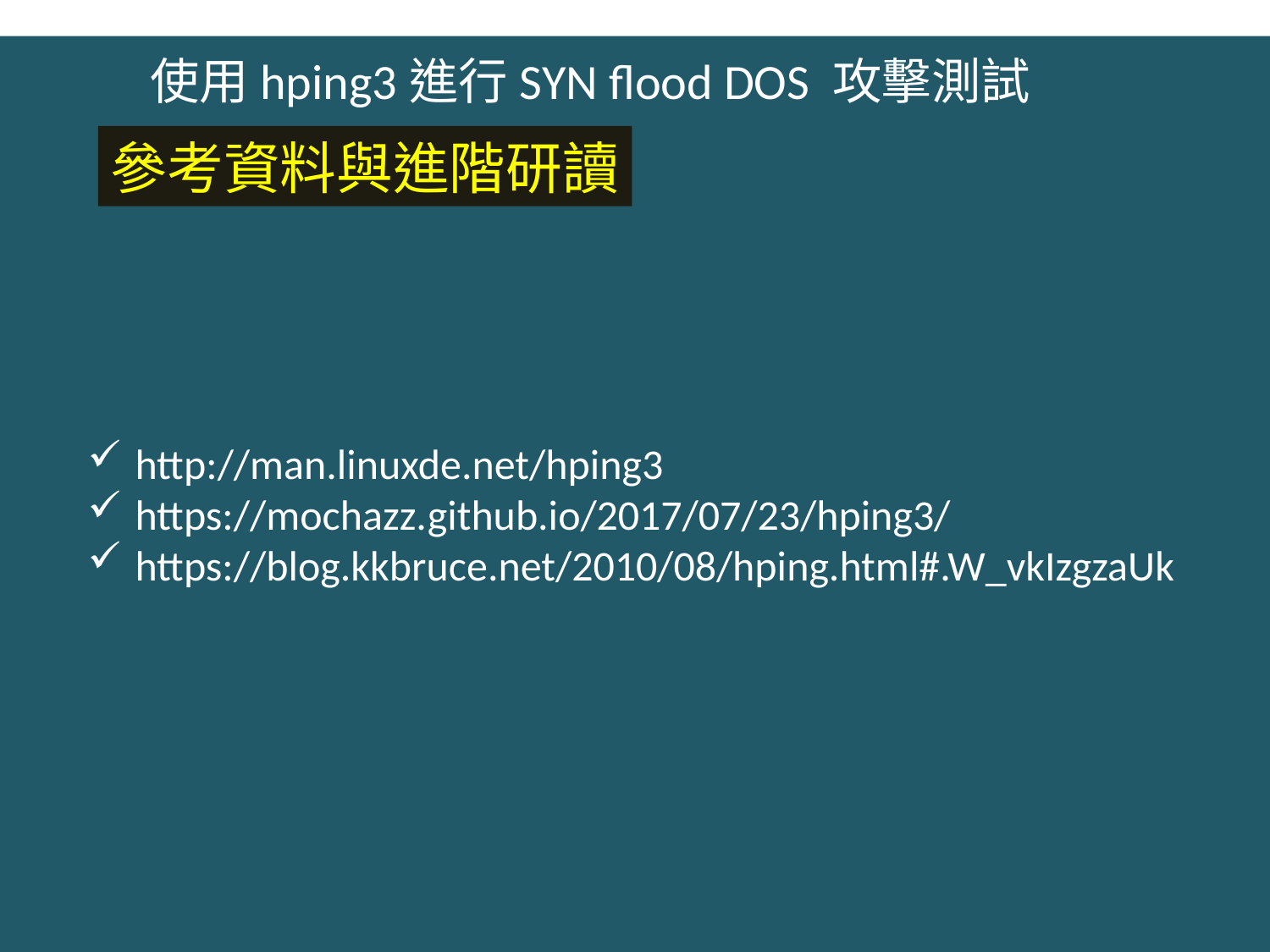

#
使用hping3進行SYN flood DOS 攻擊測試
參考資料與進階研讀

http://man.linuxde.net/hping3
https://mochazz.github.io/2017/07/23/hping3/
https://blog.kkbruce.net/2010/08/hping.html#.W_vkIzgzaUk